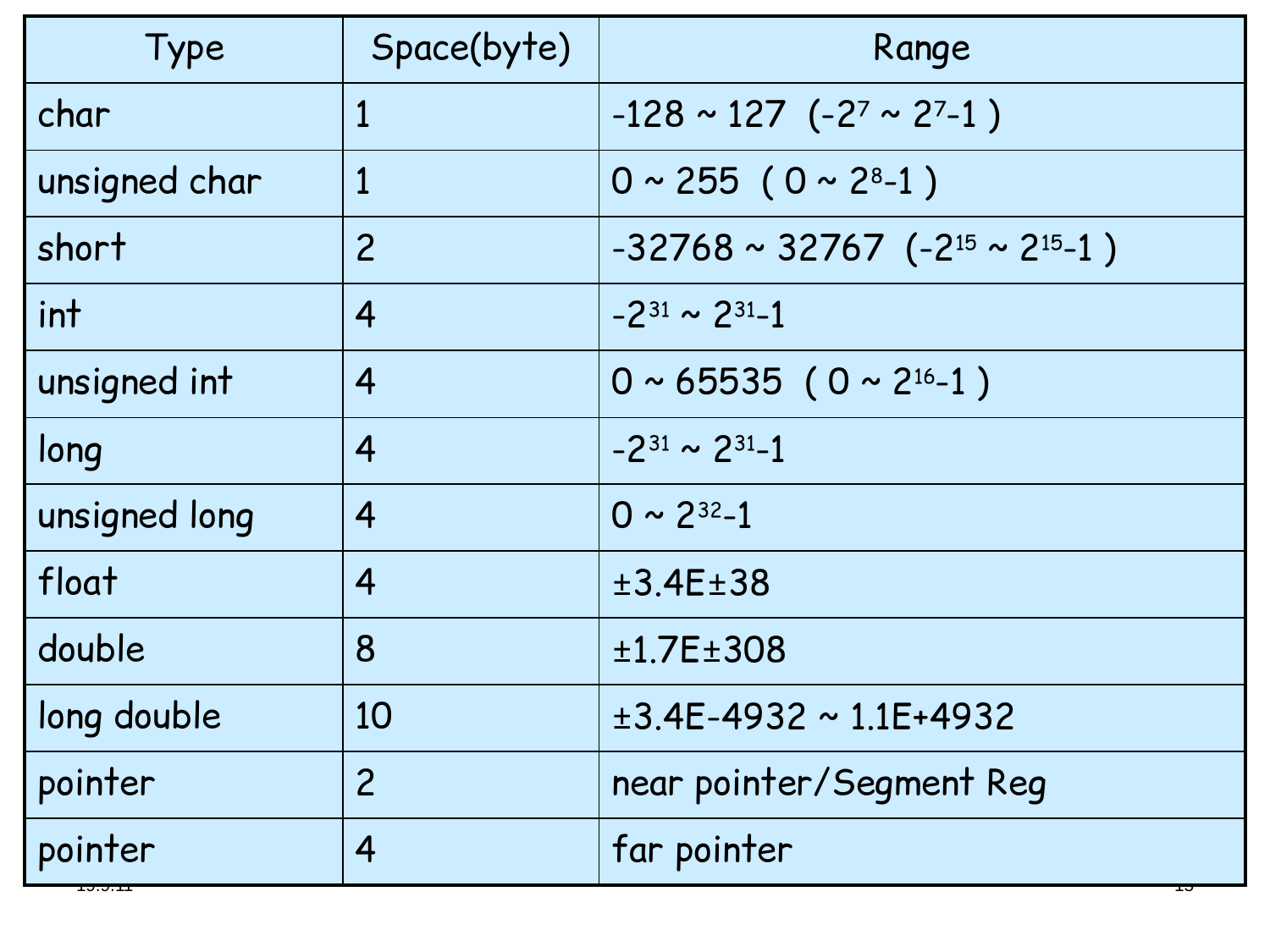

| Type | Space(byte) | Range |
| --- | --- | --- |
| char | 1 | -128 ~ 127 (-27 ~ 27-1 ) |
| unsigned char | 1 | 0 ~ 255 ( 0 ~ 28-1 ) |
| short | 2 | -32768 ~ 32767 (-215 ~ 215-1 ) |
| int | 4 | -231 ~ 231-1 |
| unsigned int | 4 | 0 ~ 65535 ( 0 ~ 216-1 ) |
| long | 4 | -231 ~ 231-1 |
| unsigned long | 4 | 0 ~ 232-1 |
| float | 4 | ±3.4E±38 |
| double | 8 | ±1.7E±308 |
| long double | 10 | ±3.4E-4932 ~ 1.1E+4932 |
| pointer | 2 | near pointer/Segment Reg |
| pointer | 4 | far pointer |
# 2.2 Space Complexity
2.2) 数据空间：
对于简单变量和常量来说，所需要的空间取决于所使用的计算机和编译器以及变量和常量的数目。我们关心的是数据的字节数，每种数据类型所占的字节数与机器和编译器有关。
对于复合变量，需要进行计算。
如：double a[100]和int maze[rows][cols]对于32位元机器及32位元编译器所站存储空间分别为8*100和4*rows*cols
19.9.11
15